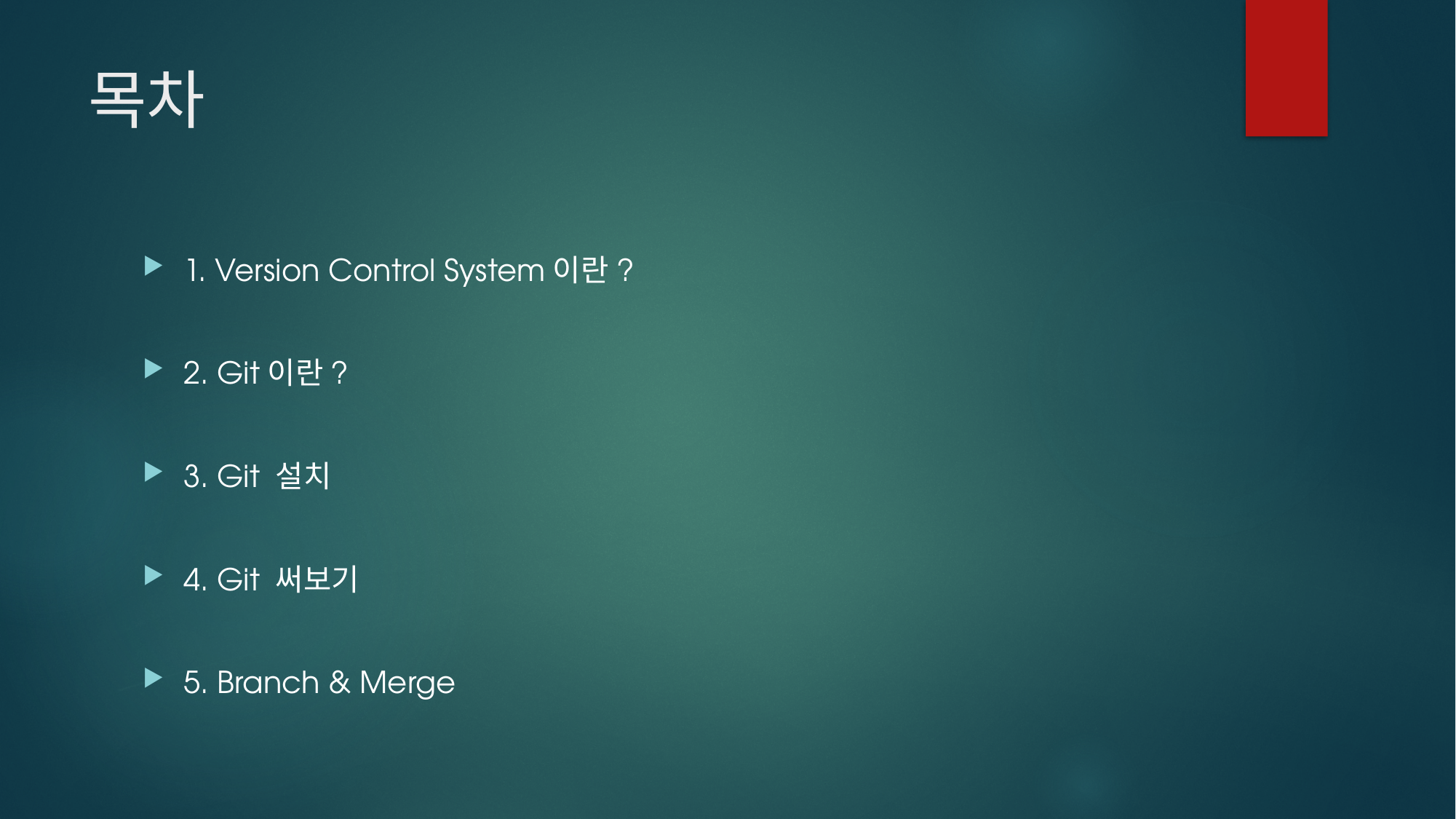

# 목차
1. Version Control System이란?

2. Git이란?

3. Git 설치

4. Git 써보기

5. Branch & Merge